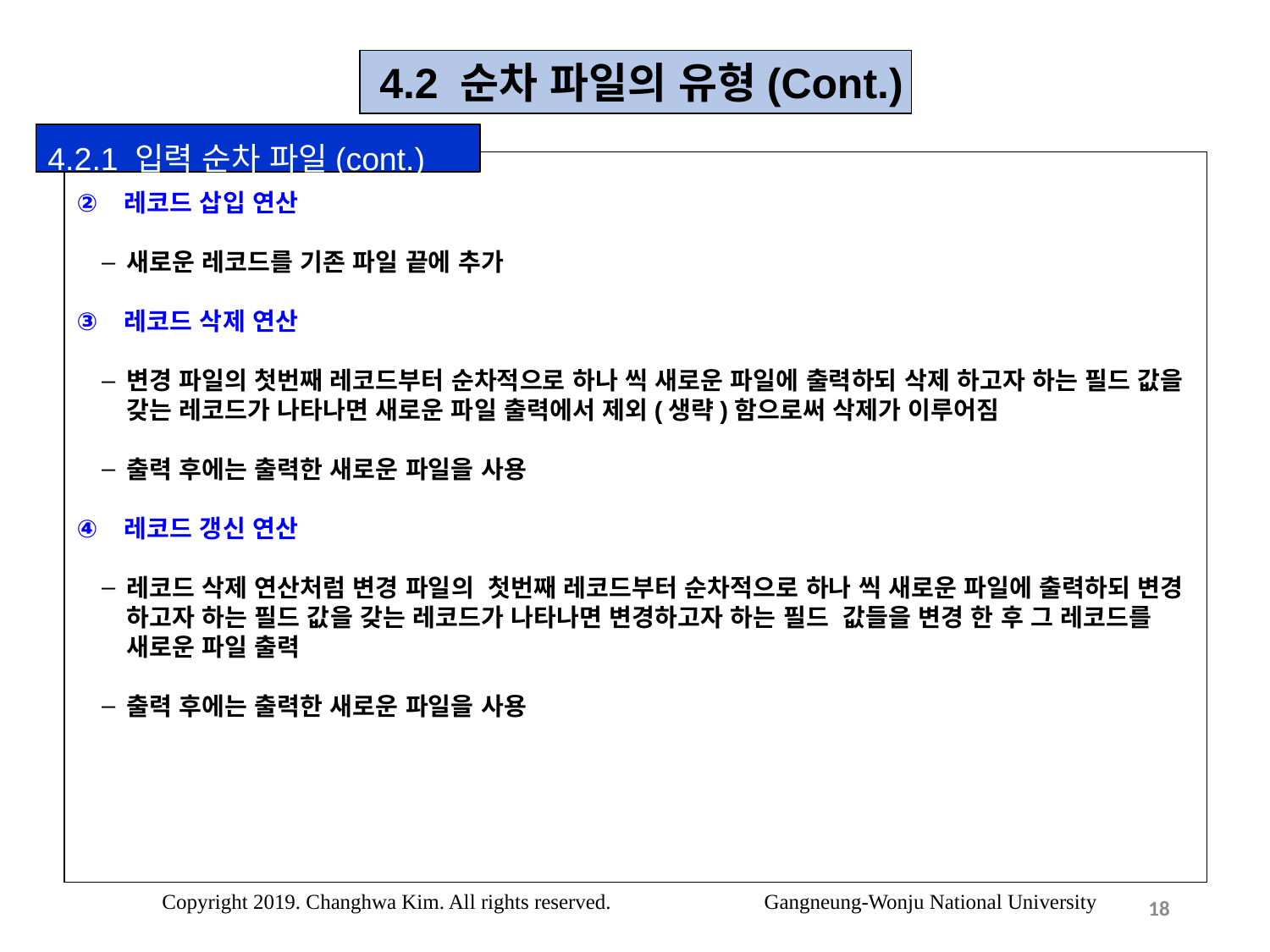

4.2 순차 파일의 유형(Cont.)
4.2.1 입력 순차 파일(cont.)

레코드 삽입 연산

새로운 레코드를 기존 파일 끝에 추가

레코드 삭제 연산

변경 파일의 첫번째 레코드부터 순차적으로 하나 씩 새로운 파일에 출력하되 삭제 하고자 하는 필드 값을 갖는 레코드가 나타나면 새로운 파일 출력에서 제외(생략)함으로써 삭제가 이루어짐

출력 후에는 출력한 새로운 파일을 사용

레코드 갱신 연산

레코드 삭제 연산처럼 변경 파일의  첫번째 레코드부터 순차적으로 하나 씩 새로운 파일에 출력하되 변경 하고자 하는 필드 값을 갖는 레코드가 나타나면 변경하고자 하는 필드  값들을 변경 한 후 그 레코드를 새로운 파일 출력

출력 후에는 출력한 새로운 파일을 사용

Copyright 2019. Changhwa Kim. All rights reserved.                             Gangneung-Wonju National University
18